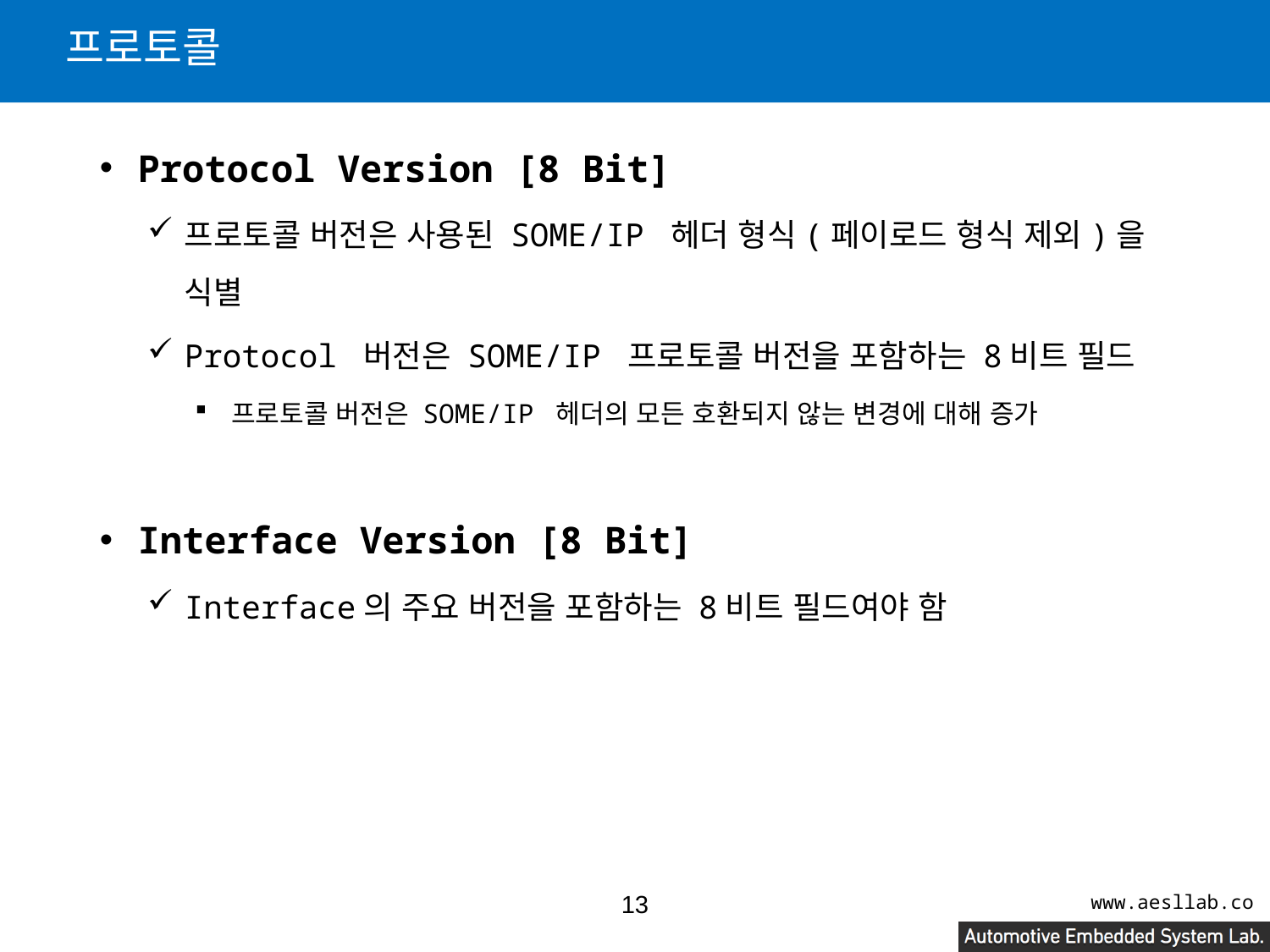

# 프로토콜
Protocol Version [8 Bit]
프로토콜 버전은 사용된 SOME/IP 헤더 형식(페이로드 형식 제외)을 식별
Protocol 버전은 SOME/IP 프로토콜 버전을 포함하는 8비트 필드
프로토콜 버전은 SOME/IP 헤더의 모든 호환되지 않는 변경에 대해 증가

Interface Version [8 Bit]
Interface의 주요 버전을 포함하는 8비트 필드여야 함

13